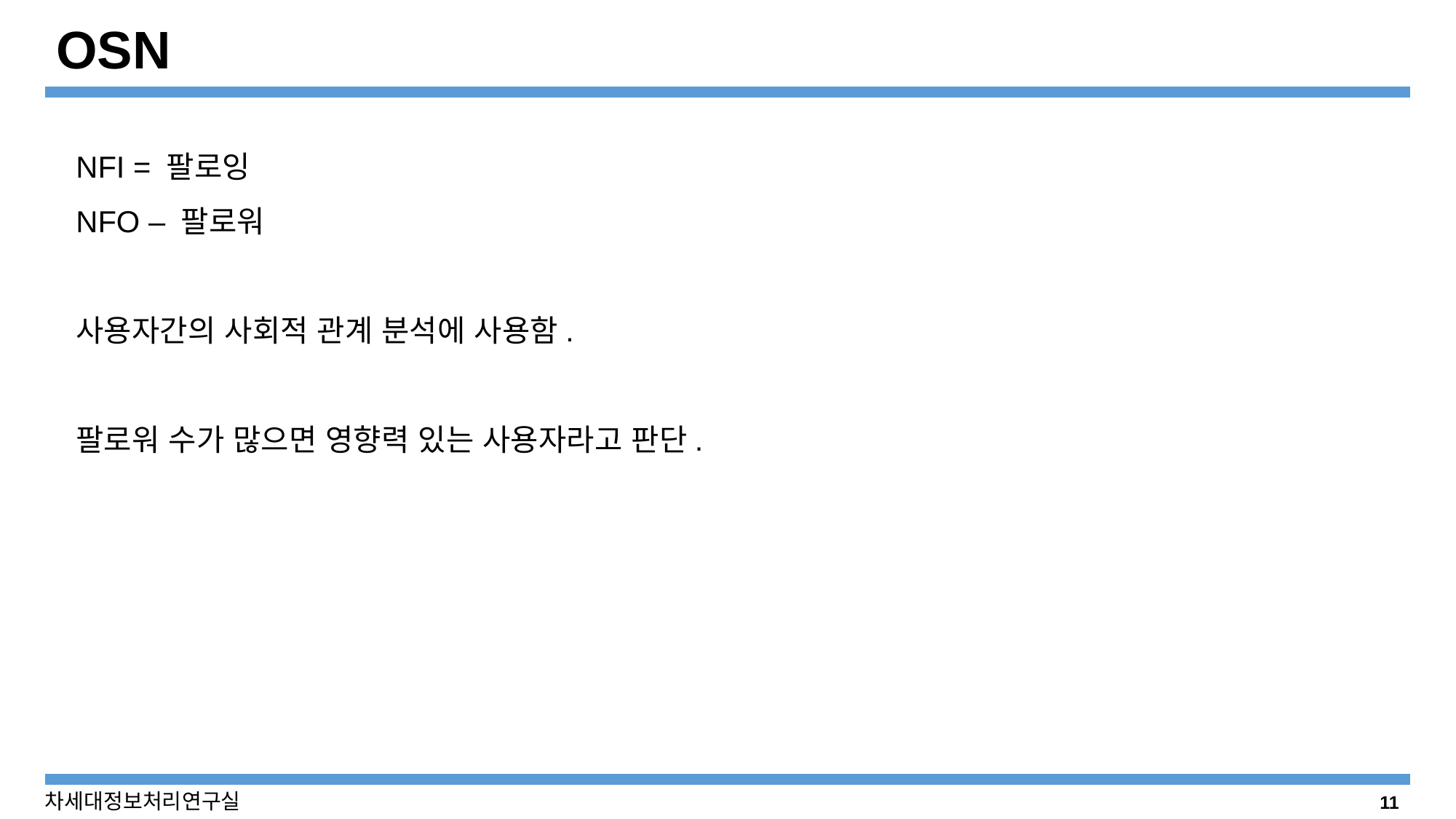

# OSN
NFI = 팔로잉
NFO – 팔로워

사용자간의 사회적 관계 분석에 사용함.

팔로워 수가 많으면 영향력 있는 사용자라고 판단.

11